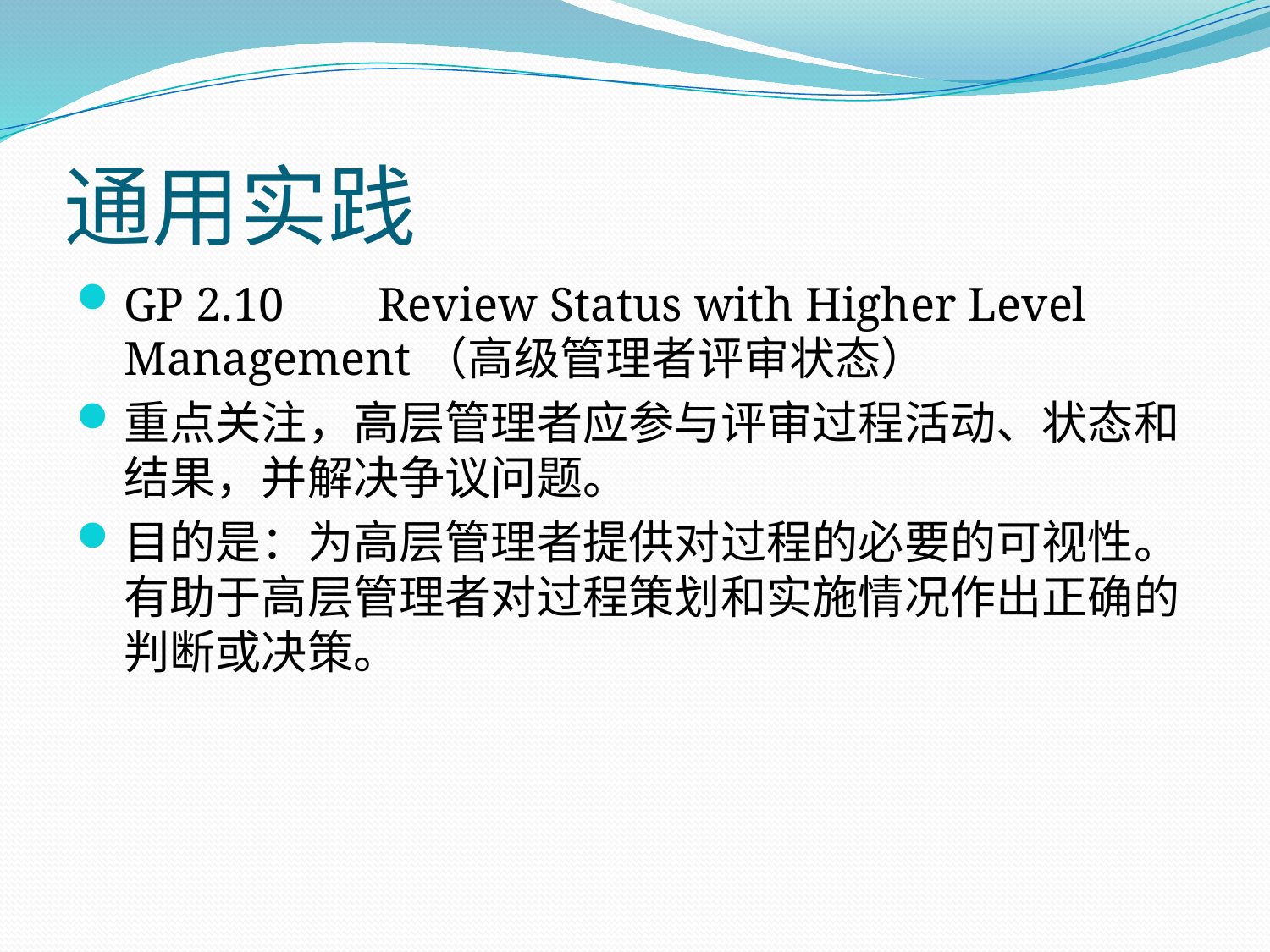

# 通用实践
GP 2.10	Review Status with Higher Level Management（高级管理者评审状态）
重点关注，高层管理者应参与评审过程活动、状态和结果，并解决争议问题。
目的是：为高层管理者提供对过程的必要的可视性。有助于高层管理者对过程策划和实施情况作出正确的判断或决策。